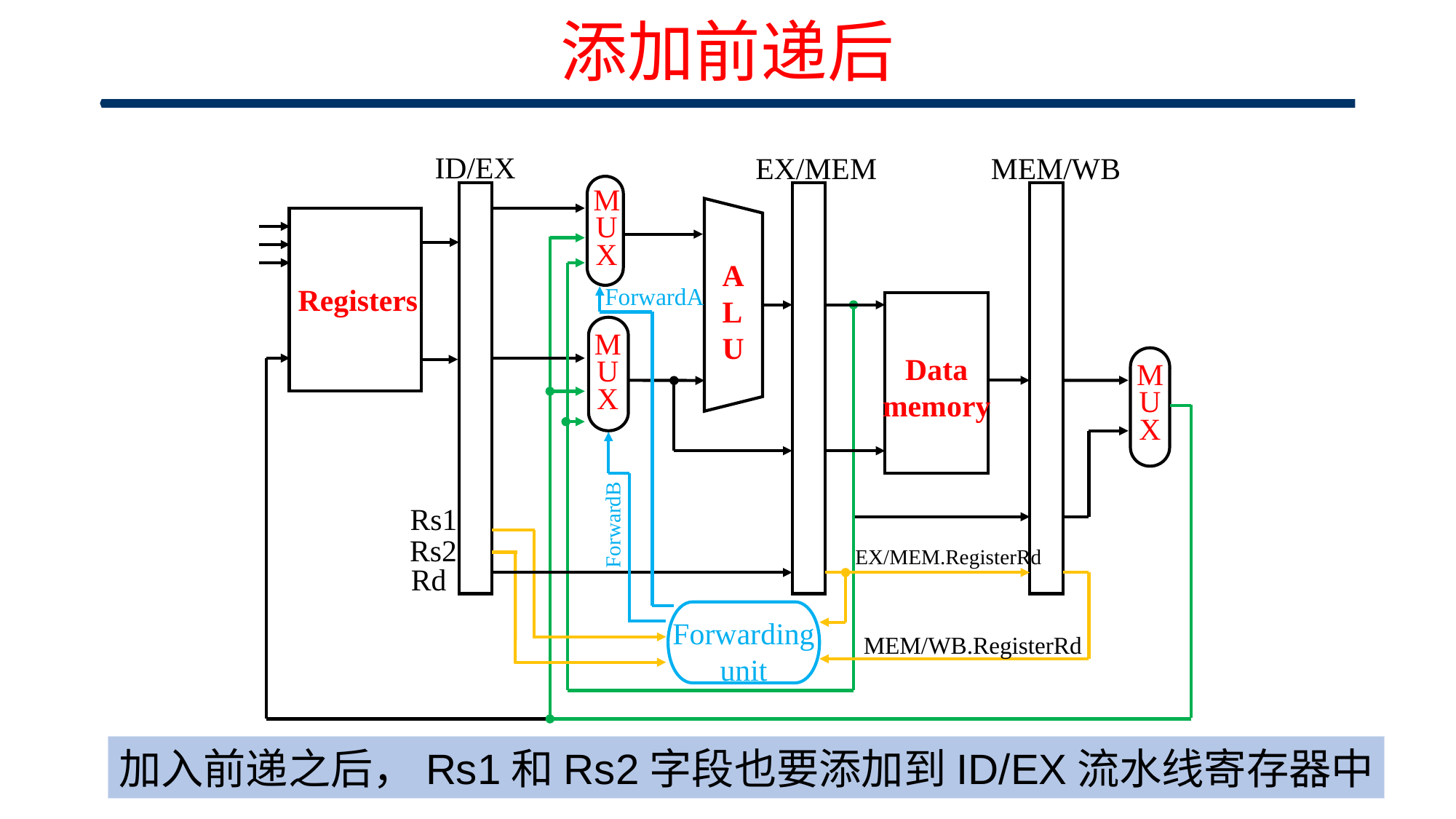

# 添加前递后
ID/EX
MEM/WB
EX/MEM
M
U
X

A
L
U

Registers
ForwardA

Data
memory
M
U
X

M
U
X

Rs1
ForwardB
Rs2
EX/MEM.RegisterRd
Rd

Forwarding
unit
MEM/WB.RegisterRd
加入前递之后，Rs1和Rs2字段也要添加到ID/EX流水线寄存器中
52